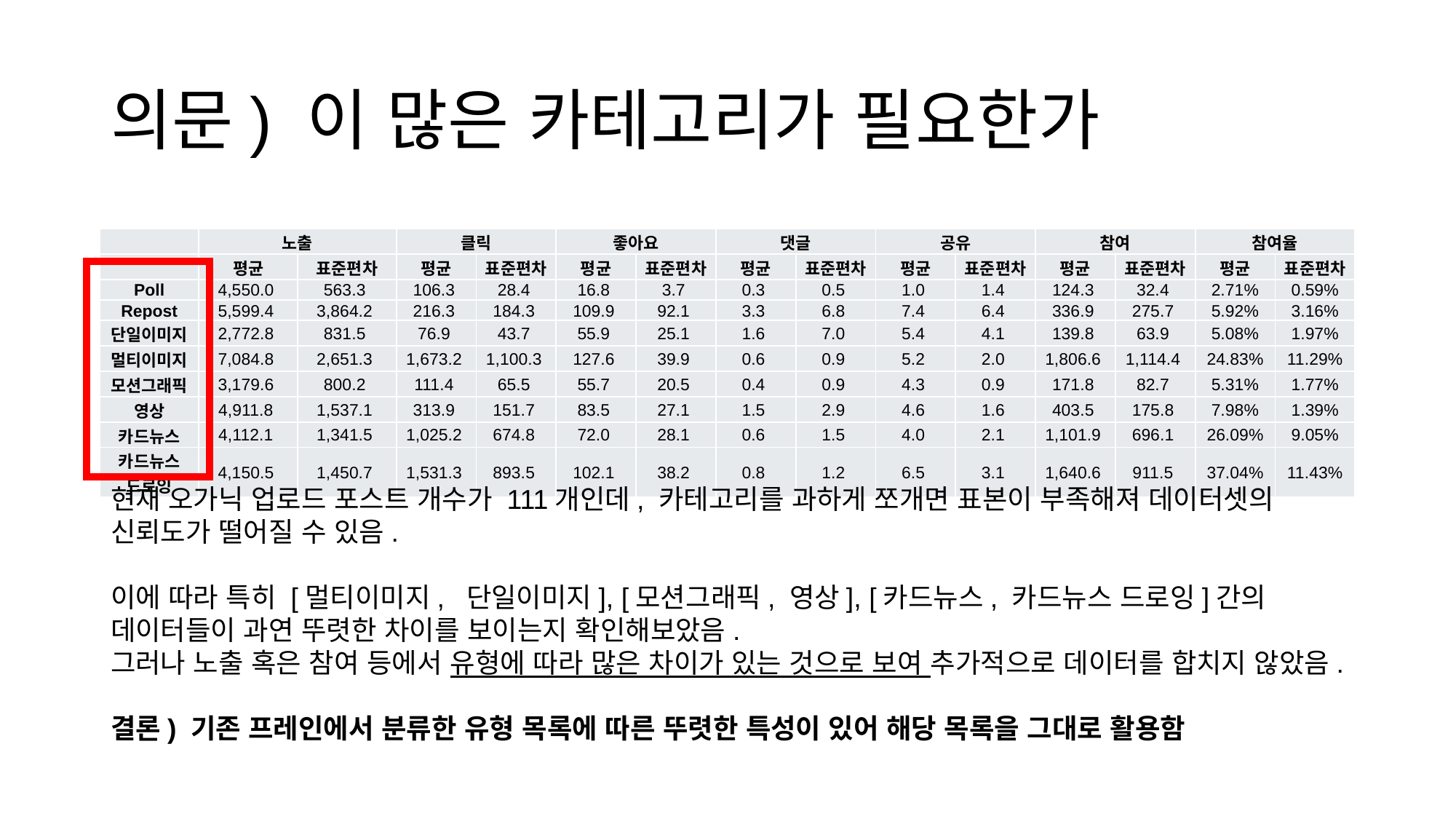

# 의문) 이 많은 카테고리가 필요한가
|  | 노출 |  | 클릭 |  | 좋아요 |  | 댓글 |  | 공유 |  | 참여 |  | 참여율 |  |
| --- | --- | --- | --- | --- | --- | --- | --- | --- | --- | --- | --- | --- | --- | --- |
|  | 평균 | 표준편차 | 평균 | 표준편차 | 평균 | 표준편차 | 평균 | 표준편차 | 평균 | 표준편차 | 평균 | 표준편차 | 평균 | 표준편차 |
| Poll | 4,550.0 | 563.3 | 106.3 | 28.4 | 16.8 | 3.7 | 0.3 | 0.5 | 1.0 | 1.4 | 124.3 | 32.4 | 2.71% | 0.59% |
| Repost | 5,599.4 | 3,864.2 | 216.3 | 184.3 | 109.9 | 92.1 | 3.3 | 6.8 | 7.4 | 6.4 | 336.9 | 275.7 | 5.92% | 3.16% |
| 단일이미지 | 2,772.8 | 831.5 | 76.9 | 43.7 | 55.9 | 25.1 | 1.6 | 7.0 | 5.4 | 4.1 | 139.8 | 63.9 | 5.08% | 1.97% |
| 멀티이미지 | 7,084.8 | 2,651.3 | 1,673.2 | 1,100.3 | 127.6 | 39.9 | 0.6 | 0.9 | 5.2 | 2.0 | 1,806.6 | 1,114.4 | 24.83% | 11.29% |
| 모션그래픽 | 3,179.6 | 800.2 | 111.4 | 65.5 | 55.7 | 20.5 | 0.4 | 0.9 | 4.3 | 0.9 | 171.8 | 82.7 | 5.31% | 1.77% |
| 영상 | 4,911.8 | 1,537.1 | 313.9 | 151.7 | 83.5 | 27.1 | 1.5 | 2.9 | 4.6 | 1.6 | 403.5 | 175.8 | 7.98% | 1.39% |
| 카드뉴스 | 4,112.1 | 1,341.5 | 1,025.2 | 674.8 | 72.0 | 28.1 | 0.6 | 1.5 | 4.0 | 2.1 | 1,101.9 | 696.1 | 26.09% | 9.05% |
| 카드뉴스 드로잉 | 4,150.5 | 1,450.7 | 1,531.3 | 893.5 | 102.1 | 38.2 | 0.8 | 1.2 | 6.5 | 3.1 | 1,640.6 | 911.5 | 37.04% | 11.43% |

현재 오가닉 업로드 포스트 개수가 111개인데, 카테고리를 과하게 쪼개면 표본이 부족해져 데이터셋의 신뢰도가 떨어질 수 있음.

이에 따라 특히 [멀티이미지,  단일이미지], [모션그래픽, 영상], [카드뉴스, 카드뉴스 드로잉]간의 데이터들이 과연 뚜렷한 차이를 보이는지 확인해보았음.
그러나 노출 혹은 참여 등에서 유형에 따라 많은 차이가 있는 것으로 보여 추가적으로 데이터를 합치지 않았음.

결론) 기존 프레인에서 분류한 유형 목록에 따른 뚜렷한 특성이 있어 해당 목록을 그대로 활용함